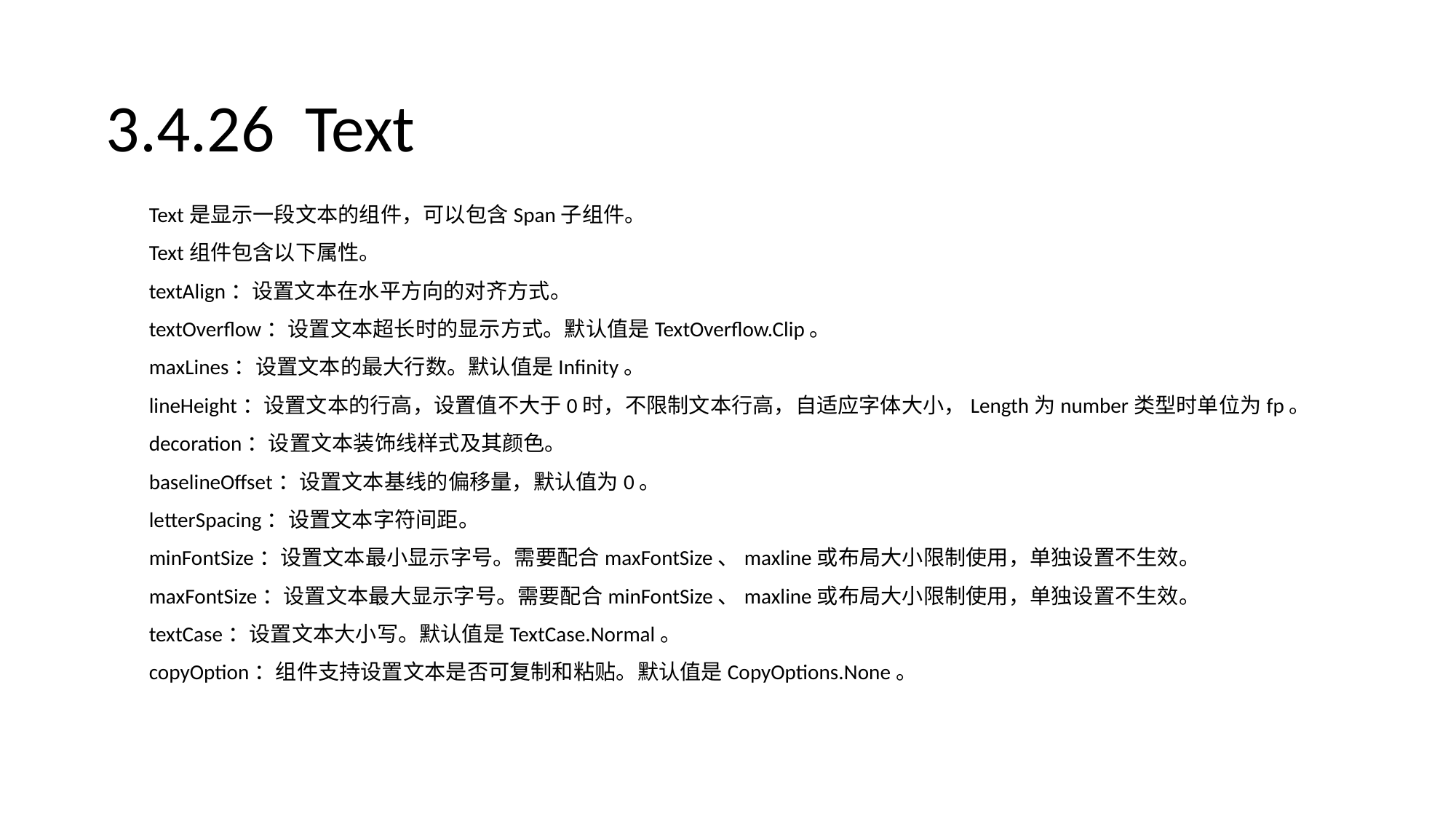

# 3.4.26  Text
Text是显示一段文本的组件，可以包含Span子组件。
Text组件包含以下属性。
textAlign：设置文本在水平方向的对齐方式。
textOverflow：设置文本超长时的显示方式。默认值是TextOverflow.Clip。
maxLines：设置文本的最大行数。默认值是Infinity。
lineHeight：设置文本的行高，设置值不大于0时，不限制文本行高，自适应字体大小，Length为number类型时单位为fp。
decoration：设置文本装饰线样式及其颜色。
baselineOffset：设置文本基线的偏移量，默认值为0。
letterSpacing：设置文本字符间距。
minFontSize：设置文本最小显示字号。需要配合maxFontSize、maxline或布局大小限制使用，单独设置不生效。
maxFontSize：设置文本最大显示字号。需要配合minFontSize、maxline或布局大小限制使用，单独设置不生效。
textCase：设置文本大小写。默认值是TextCase.Normal。
copyOption：组件支持设置文本是否可复制和粘贴。默认值是CopyOptions.None。